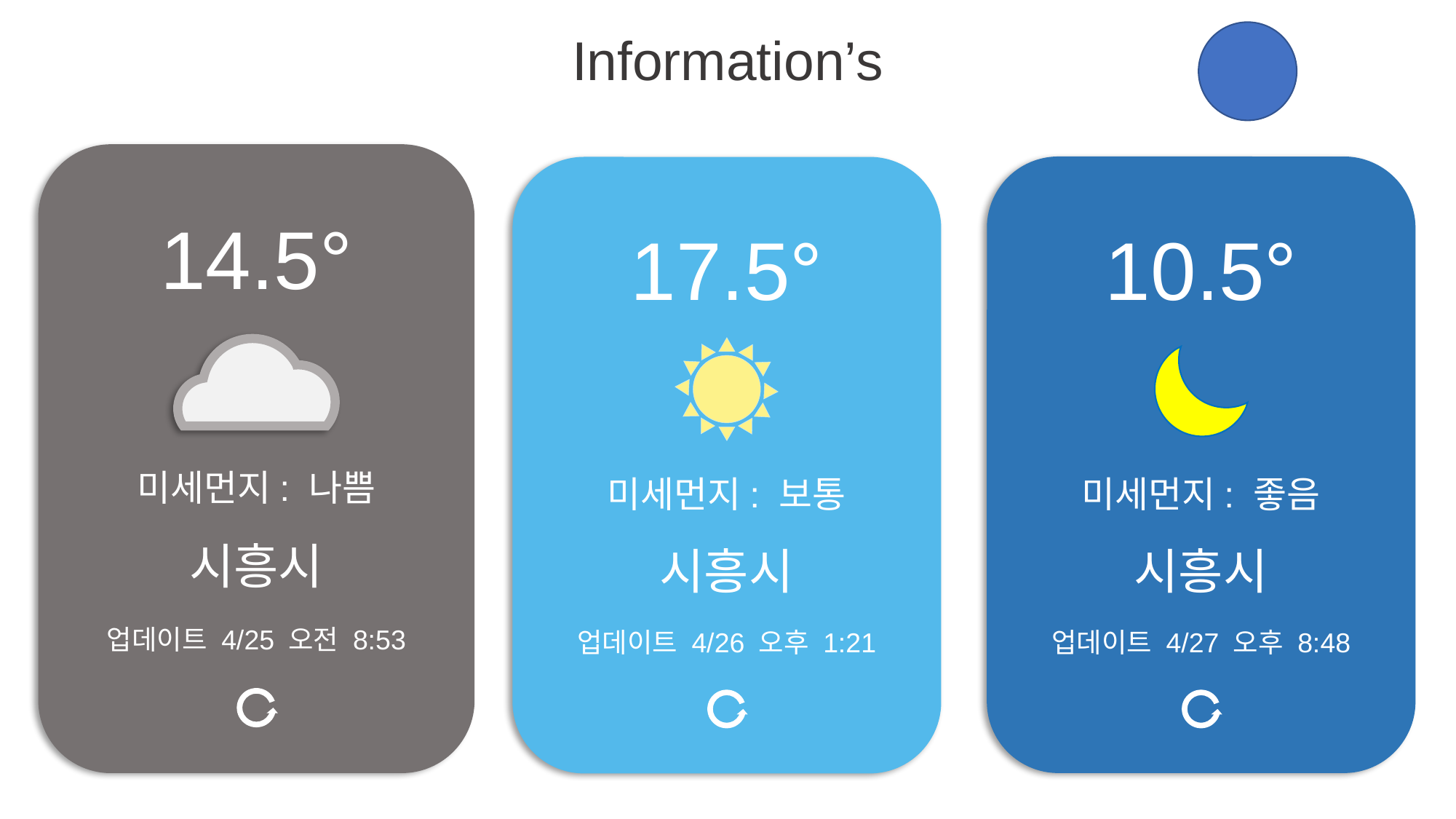

Information’s

14.5°
17.5°
10.5°

미세먼지: 나쁨
미세먼지: 보통
미세먼지: 좋음
시흥시
시흥시
시흥시
업데이트 4/25 오전 8:53
업데이트 4/26 오후 1:21
업데이트 4/27 오후 8:48